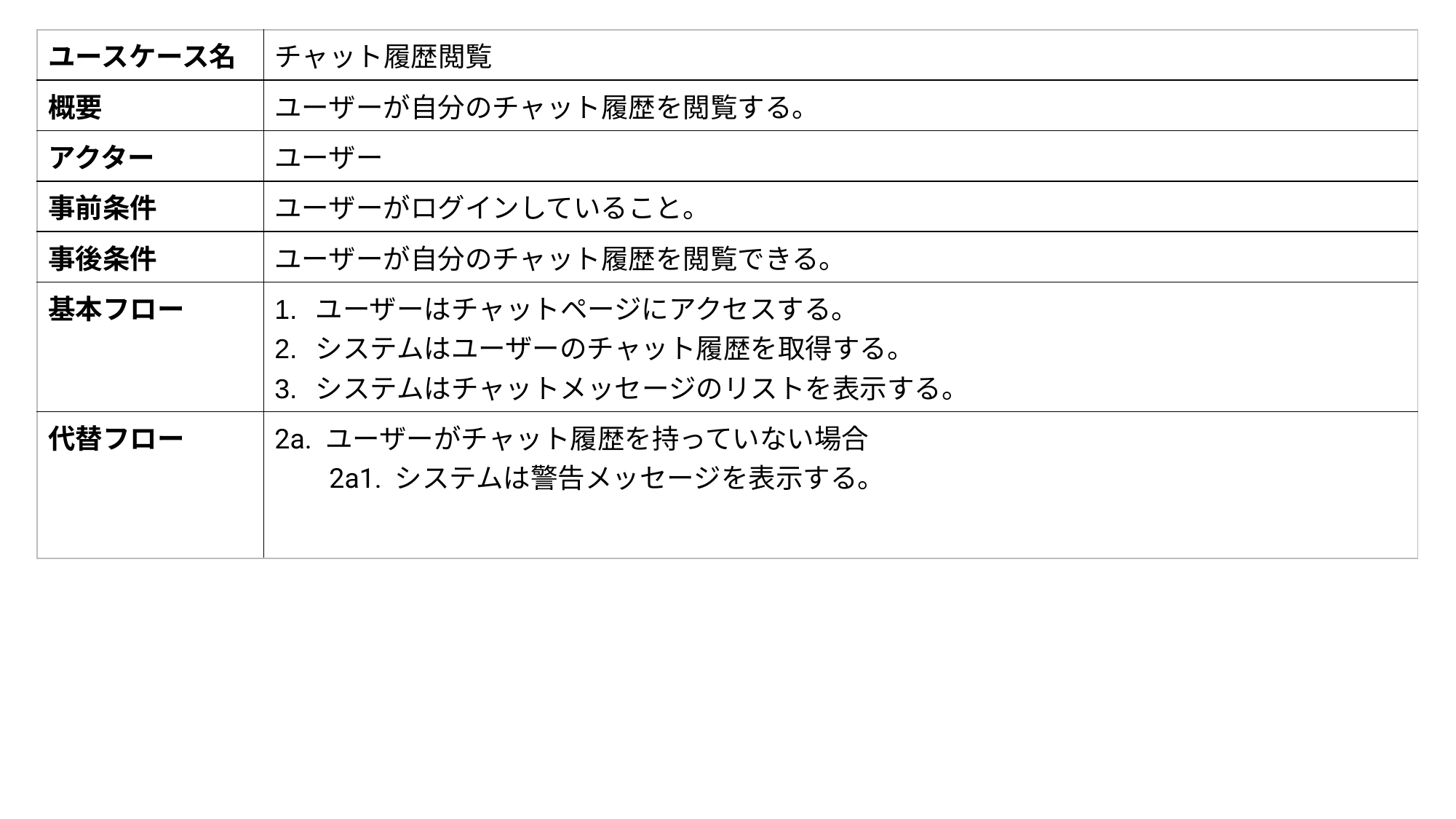

| ユースケース名 | チャット履歴閲覧 |
| --- | --- |
| 概要 | ユーザーが自分のチャット履歴を閲覧する。 |
| アクター | ユーザー |
| 事前条件 | ユーザーがログインしていること。 |
| 事後条件 | ユーザーが自分のチャット履歴を閲覧できる。 |
| 基本フロー | ユーザーはチャットページにアクセスする。 システムはユーザーのチャット履歴を取得する。 システムはチャットメッセージのリストを表示する。 |
| 代替フロー | 2a. ユーザーがチャット履歴を持っていない場合 2a1. システムは警告メッセージを表示する。 |